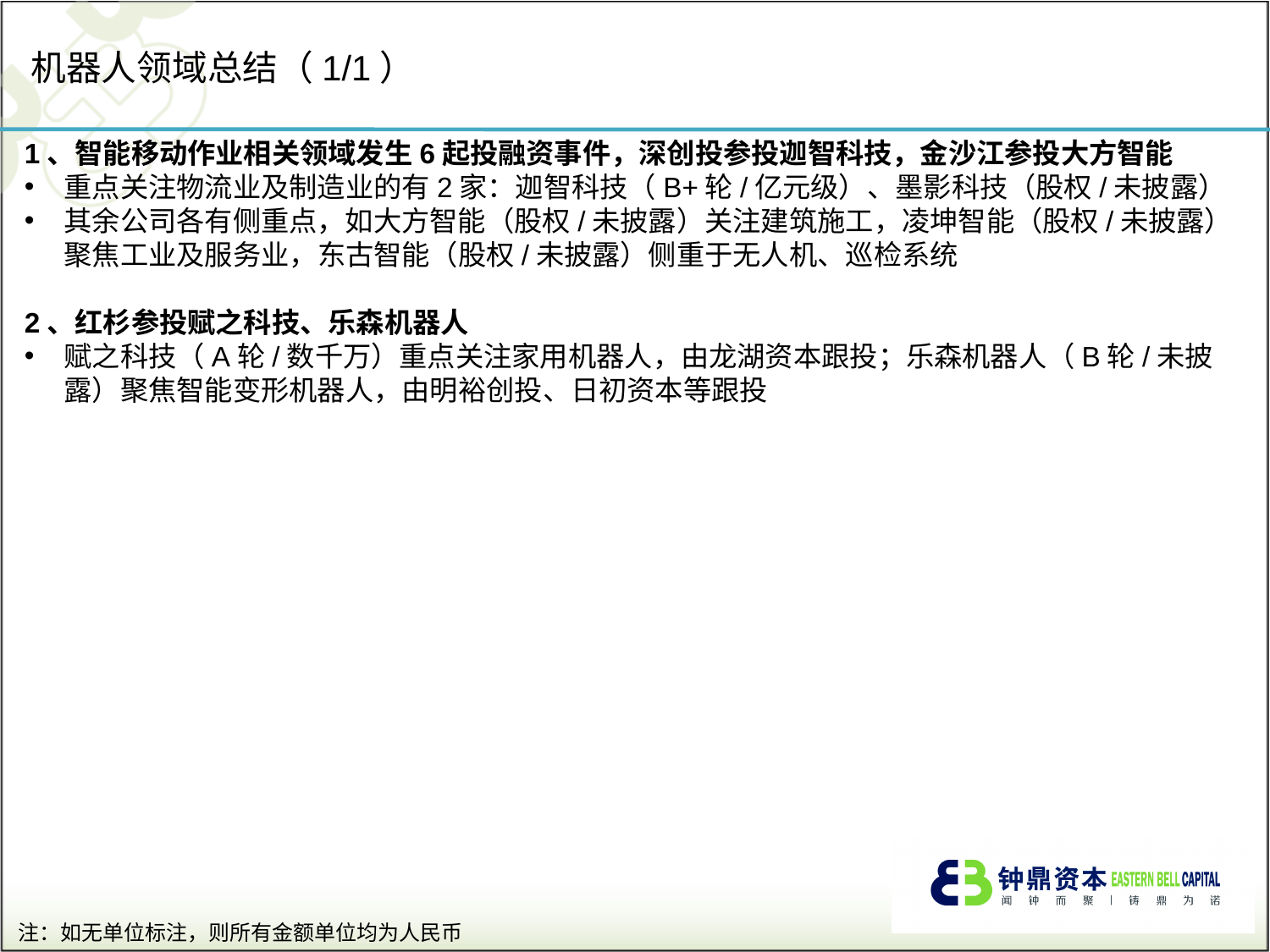

机器人领域总结（1/1）
1、智能移动作业相关领域发生6起投融资事件，深创投参投迦智科技，金沙江参投大方智能
重点关注物流业及制造业的有2家：迦智科技（B+轮/亿元级）、墨影科技（股权/未披露）
其余公司各有侧重点，如大方智能（股权/未披露）关注建筑施工，凌坤智能（股权/未披露）聚焦工业及服务业，东古智能（股权/未披露）侧重于无人机、巡检系统

2、红杉参投赋之科技、乐森机器人
赋之科技（A轮/数千万）重点关注家用机器人，由龙湖资本跟投；乐森机器人（B轮/未披露）聚焦智能变形机器人，由明裕创投、日初资本等跟投
注：如无单位标注，则所有金额单位均为人民币